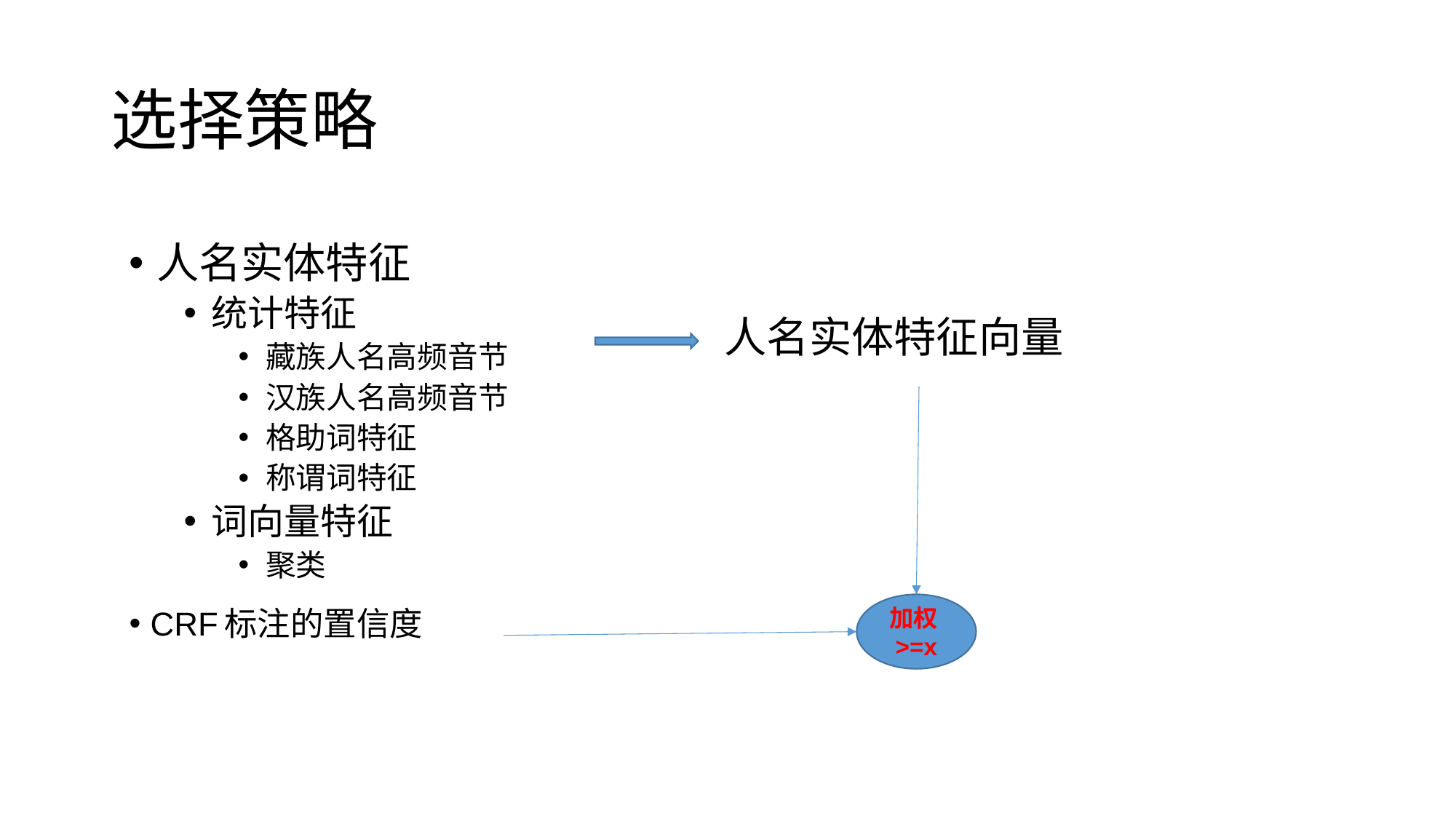

# 选择策略
人名实体特征
统计特征
藏族人名高频音节
汉族人名高频音节
格助词特征
称谓词特征
词向量特征
聚类
人名实体特征向量

加权>=x
CRF标注的置信度